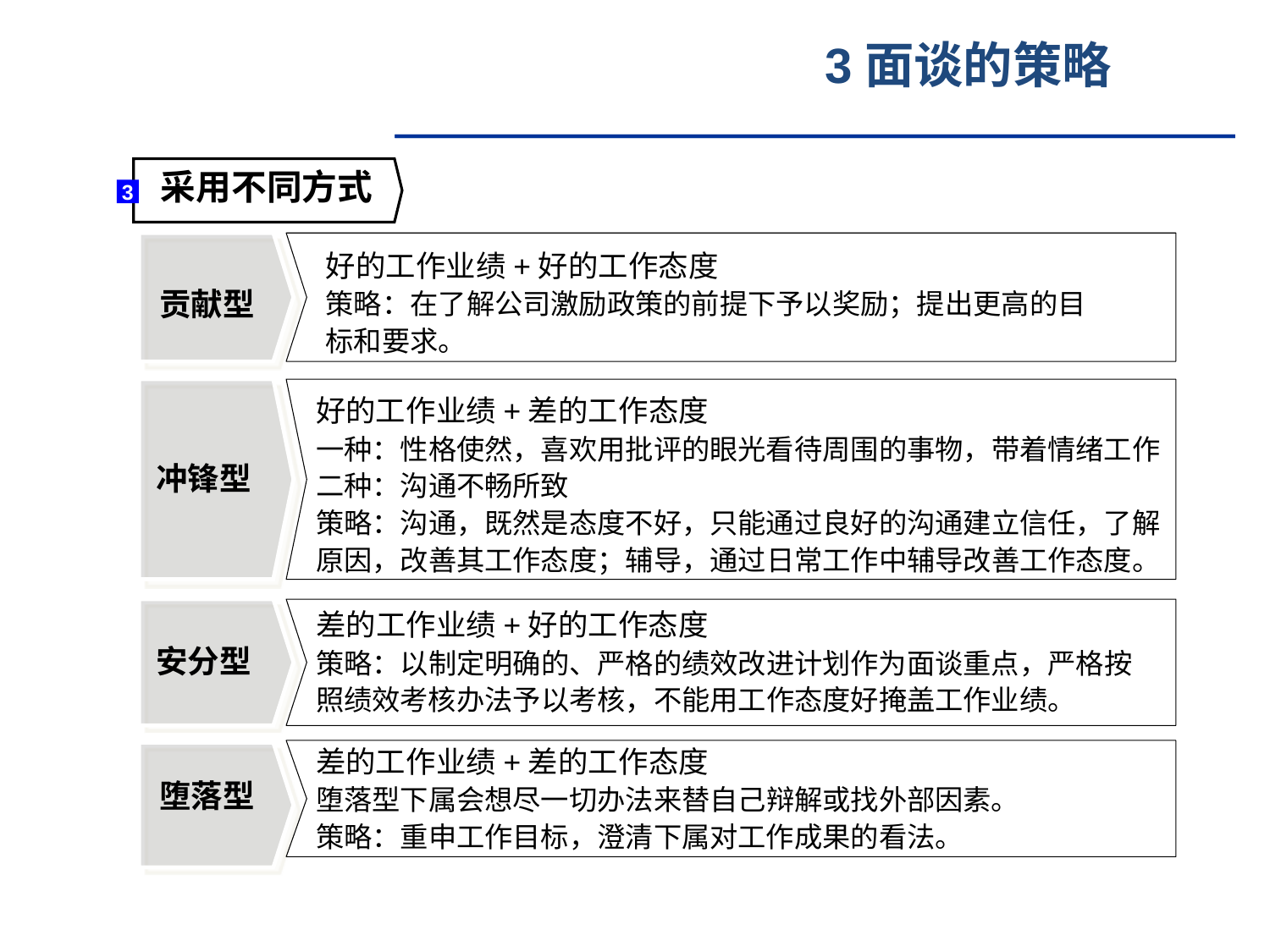

3面谈的策略

采用不同方式
3

好的工作业绩+好的工作态度
策略：在了解公司激励政策的前提下予以奖励；提出更高的目
标和要求。
贡献型

好的工作业绩+差的工作态度
一种：性格使然，喜欢用批评的眼光看待周围的事物，带着情绪工作
二种：沟通不畅所致
策略：沟通，既然是态度不好，只能通过良好的沟通建立信任，了解
原因，改善其工作态度；辅导，通过日常工作中辅导改善工作态度。
冲锋型

差的工作业绩+好的工作态度
策略：以制定明确的、严格的绩效改进计划作为面谈重点，严格按
照绩效考核办法予以考核，不能用工作态度好掩盖工作业绩。
安分型
差的工作业绩+差的工作态度
堕落型下属会想尽一切办法来替自己辩解或找外部因素。
策略：重申工作目标，澄清下属对工作成果的看法。

堕落型